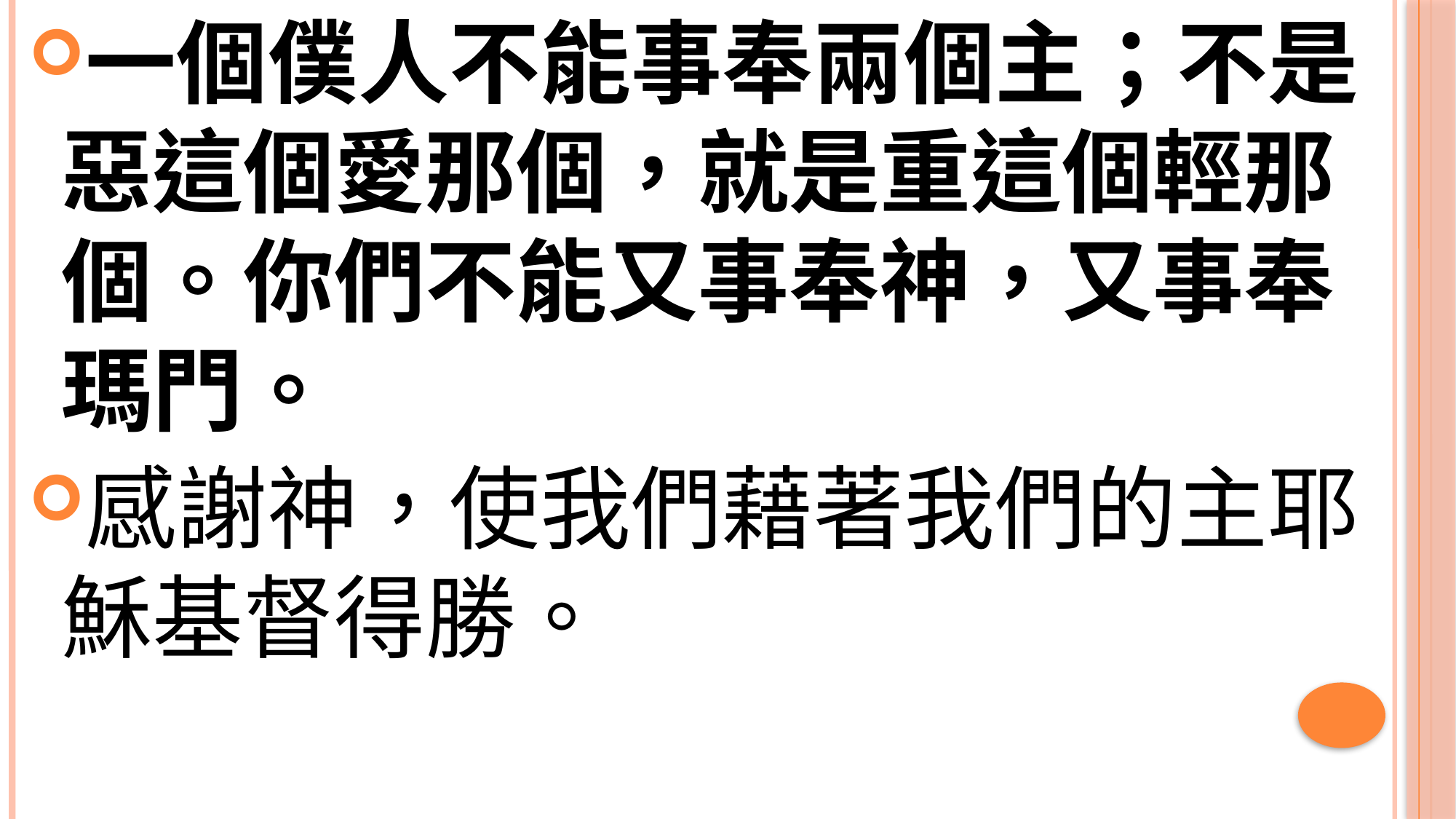

一個僕人不能事奉兩個主；不是惡這個愛那個，就是重這個輕那個。你們不能又事奉神，又事奉瑪門。
感謝神，使我們藉著我們的主耶穌基督得勝。